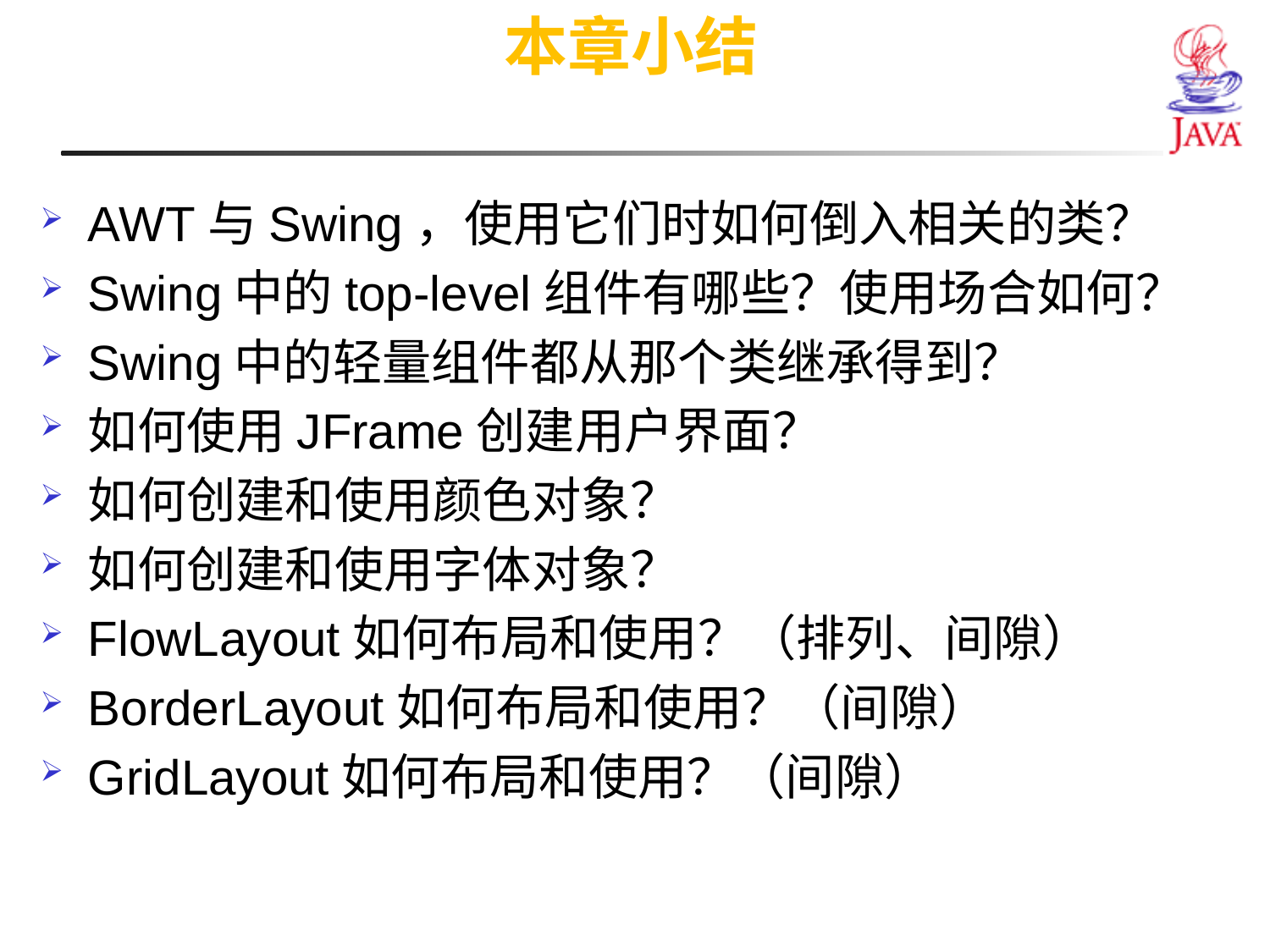

本章小结
AWT与Swing，使用它们时如何倒入相关的类？
Swing中的top-level组件有哪些？使用场合如何？
Swing中的轻量组件都从那个类继承得到？
如何使用JFrame创建用户界面？
如何创建和使用颜色对象？
如何创建和使用字体对象？
FlowLayout如何布局和使用？（排列、间隙）
BorderLayout如何布局和使用？（间隙）
GridLayout如何布局和使用？（间隙）